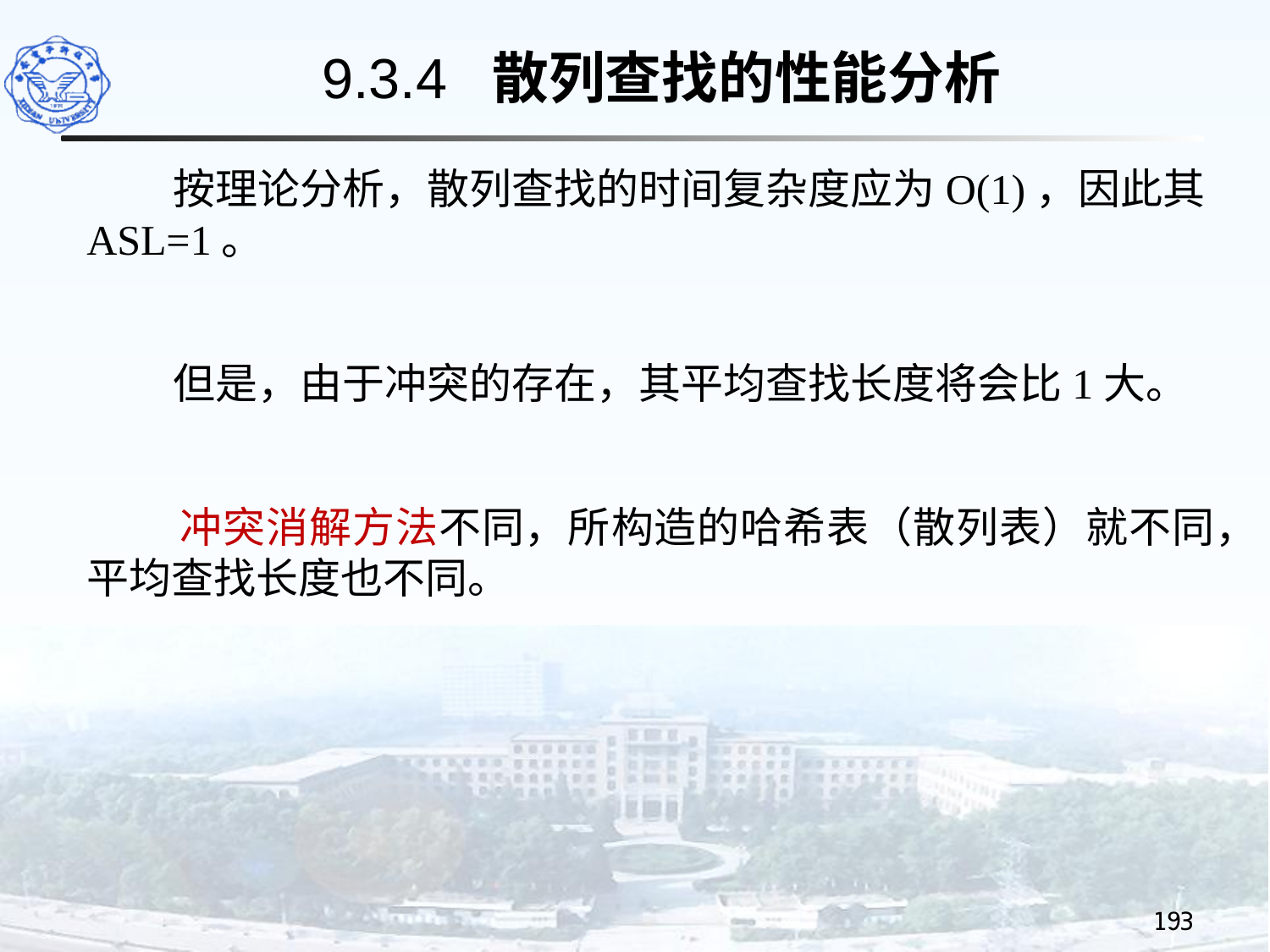

9.3.4  散列查找的性能分析
        按理论分析，散列查找的时间复杂度应为O(1)，因此其ASL=1。

        但是，由于冲突的存在，其平均查找长度将会比1大。

        冲突消解方法不同，所构造的哈希表（散列表）就不同，平均查找长度也不同。

193